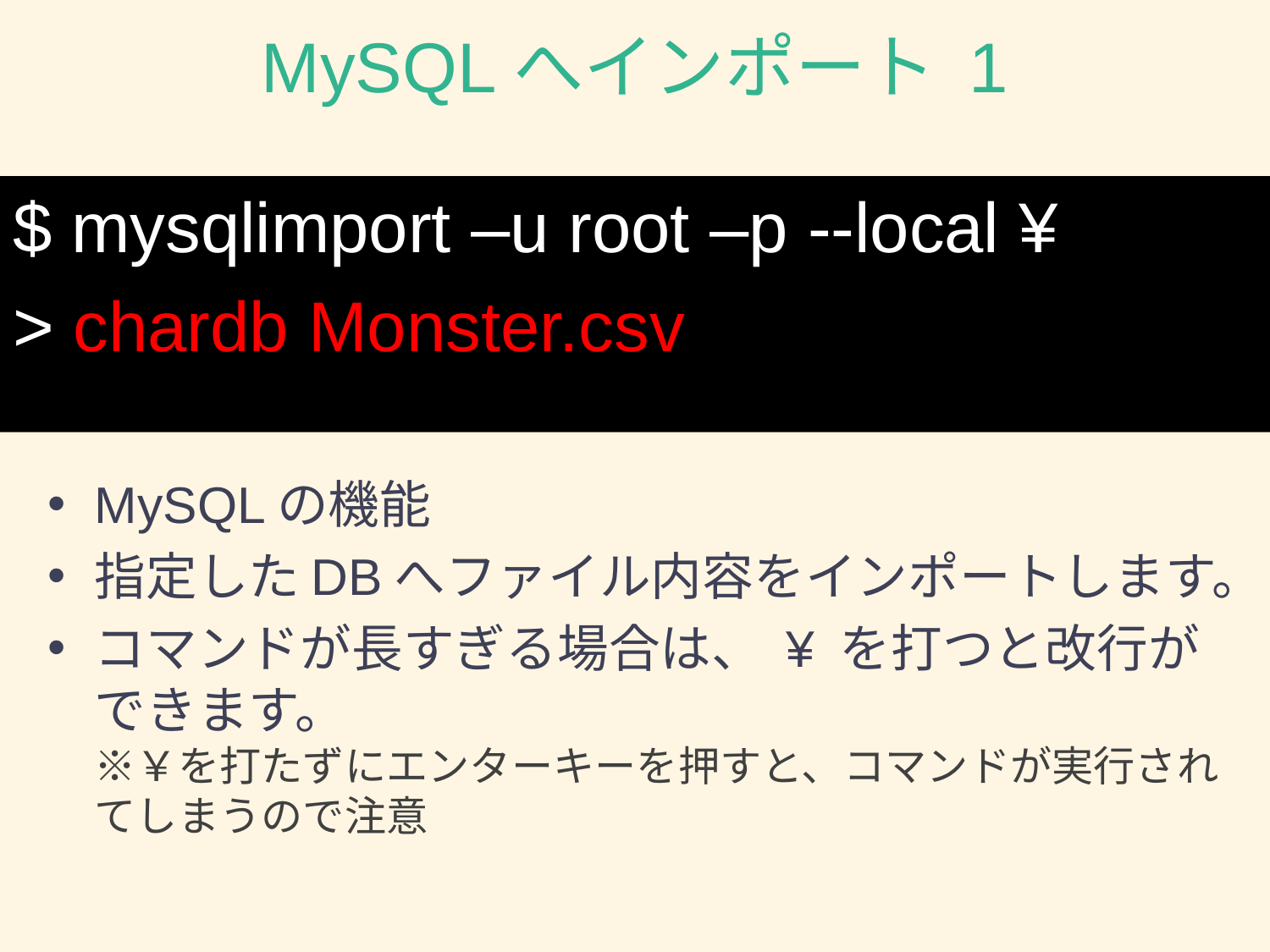

# MySQLへインポート 1
$ mysqlimport –u root –p --local ¥
> chardb Monster.csv
MySQLの機能
指定したDBへファイル内容をインポートします。
コマンドが長すぎる場合は、 ¥ を打つと改行ができます。
※￥を打たずにエンターキーを押すと、コマンドが実行されてしまうので注意